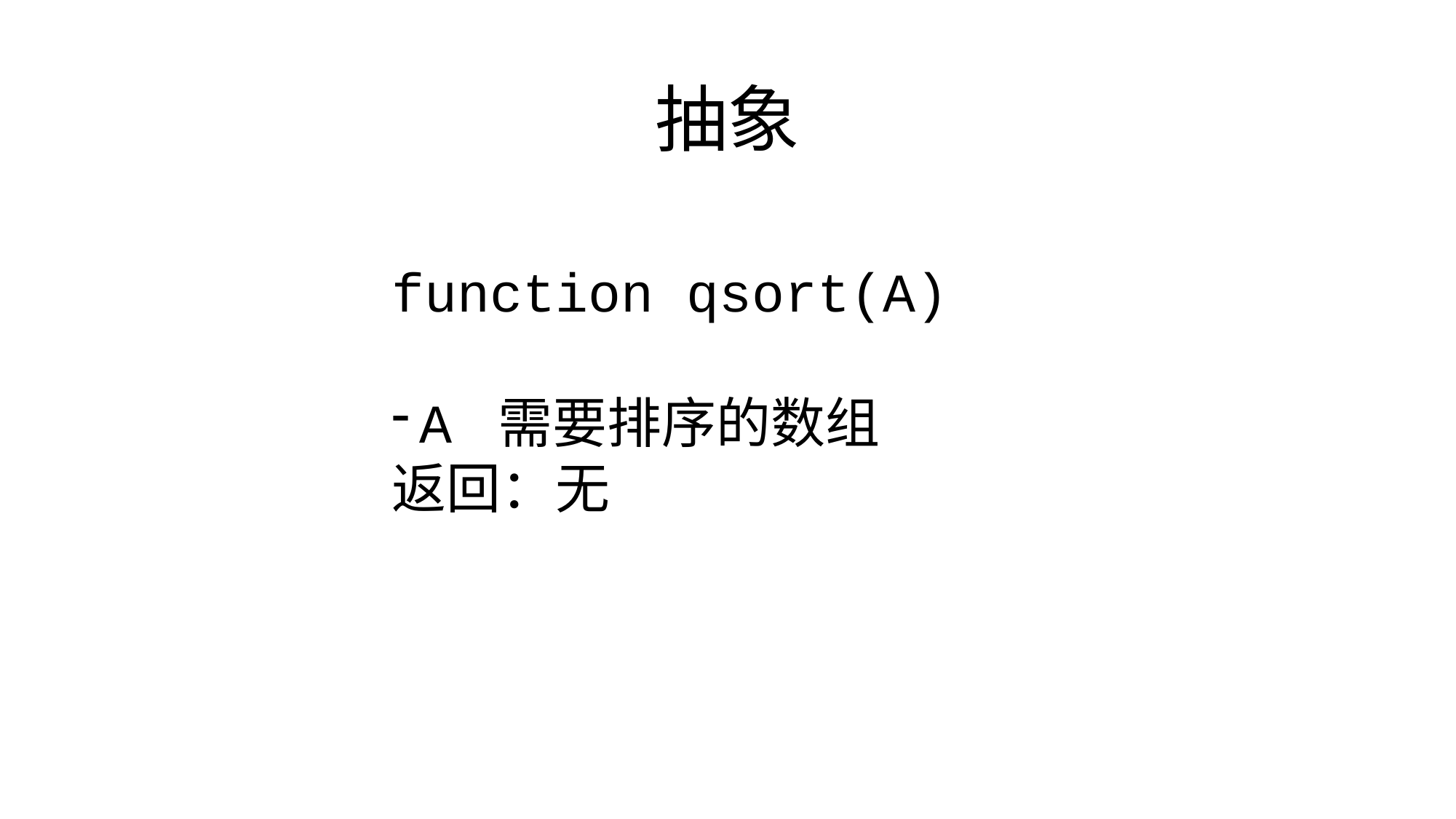

# 抽象
function qsort(A)

A 需要排序的数组
返回：无